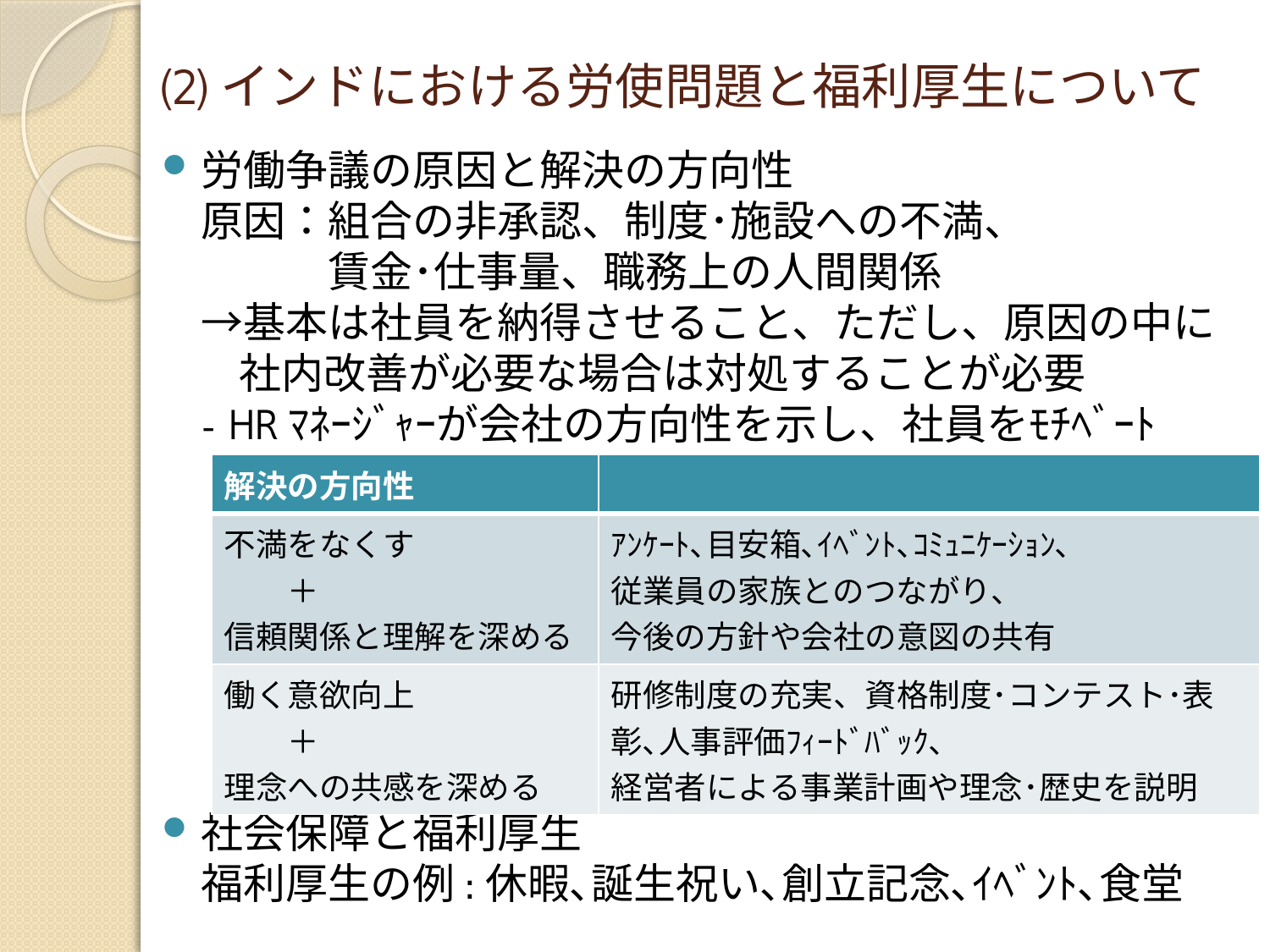

# (2)インドにおける労使問題と福利厚生について
労働争議の原因と解決の方向性
原因：組合の非承認、制度･施設への不満、
　　　賃金･仕事量、職務上の人間関係
→基本は社員を納得させること、ただし、原因の中に
    社内改善が必要な場合は対処することが必要
- HRﾏﾈｰｼﾞｬｰが会社の方向性を示し、社員をﾓﾁﾍﾞｰﾄ

社会保障と福利厚生
福利厚生の例:休暇､誕生祝い､創立記念､ｲﾍﾞﾝﾄ､食堂
| 解決の方向性 |  |
| --- | --- |
| 不満をなくす 　　＋ 信頼関係と理解を深める | ｱﾝｹｰﾄ､目安箱､ｲﾍﾞﾝﾄ､ｺﾐｭﾆｹｰｼｮﾝ､ 従業員の家族とのつながり､ 今後の方針や会社の意図の共有 |
| 働く意欲向上 　　＋ 理念への共感を深める | 研修制度の充実、資格制度･コンテスト･表彰､人事評価ﾌｨｰﾄﾞﾊﾞｯｸ、 経営者による事業計画や理念･歴史を説明 |